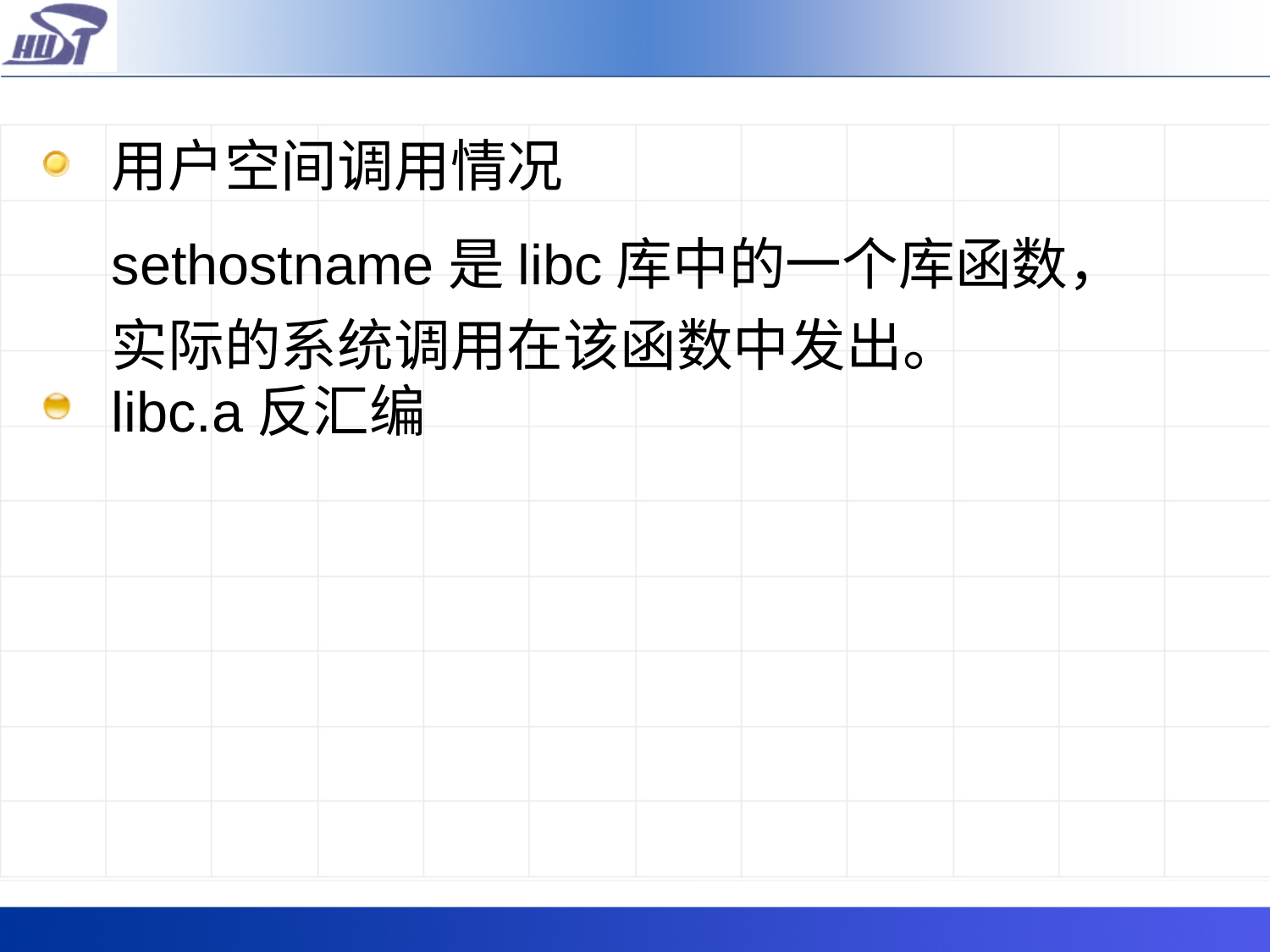

用户空间调用情况
 	sethostname是libc库中的一个库函数，实际的系统调用在该函数中发出。
libc.a反汇编